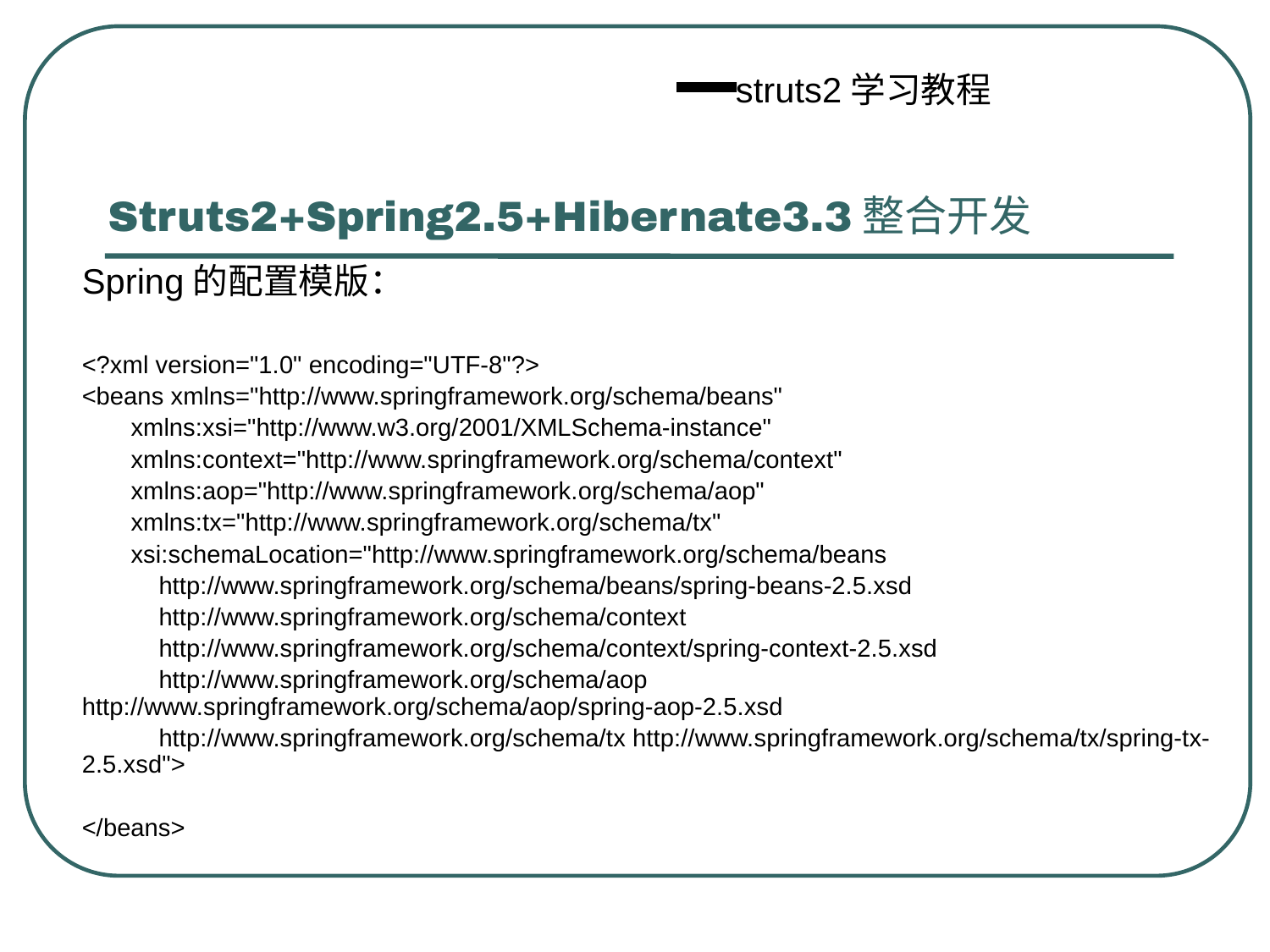

Struts2+Spring2.5+Hibernate3.3整合开发
Spring的配置模版：

<?xml version="1.0" encoding="UTF-8"?>
<beans xmlns="http://www.springframework.org/schema/beans"
       xmlns:xsi="http://www.w3.org/2001/XMLSchema-instance"
       xmlns:context="http://www.springframework.org/schema/context"
       xmlns:aop="http://www.springframework.org/schema/aop"
       xmlns:tx="http://www.springframework.org/schema/tx"
       xsi:schemaLocation="http://www.springframework.org/schema/beans
           http://www.springframework.org/schema/beans/spring-beans-2.5.xsd
           http://www.springframework.org/schema/context
           http://www.springframework.org/schema/context/spring-context-2.5.xsd
           http://www.springframework.org/schema/aop http://www.springframework.org/schema/aop/spring-aop-2.5.xsd
           http://www.springframework.org/schema/tx http://www.springframework.org/schema/tx/spring-tx-2.5.xsd">

</beans>